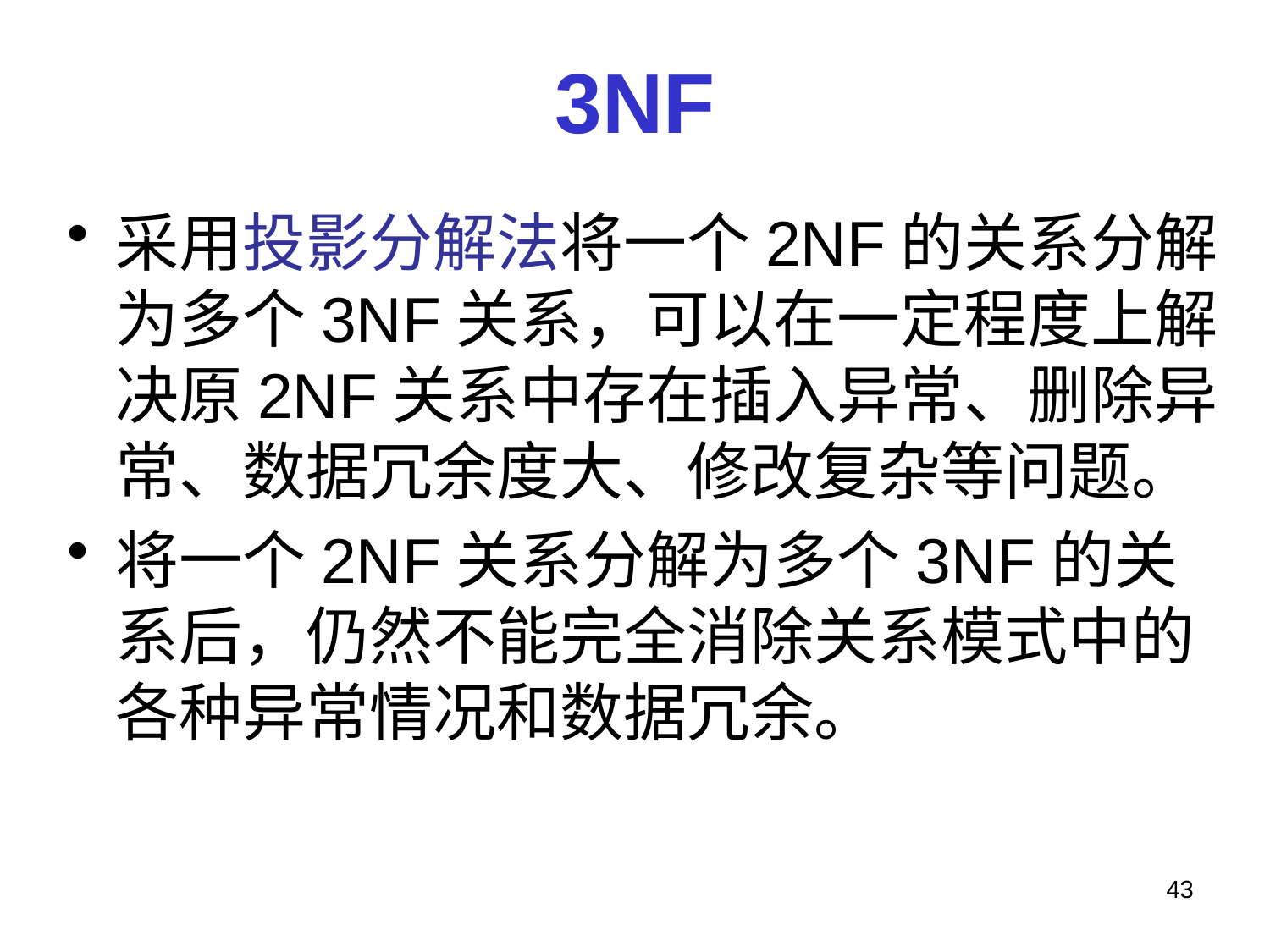

# 3NF
采用投影分解法将一个2NF的关系分解为多个3NF关系，可以在一定程度上解决原2NF关系中存在插入异常、删除异常、数据冗余度大、修改复杂等问题。
将一个2NF关系分解为多个3NF的关系后，仍然不能完全消除关系模式中的各种异常情况和数据冗余。

43